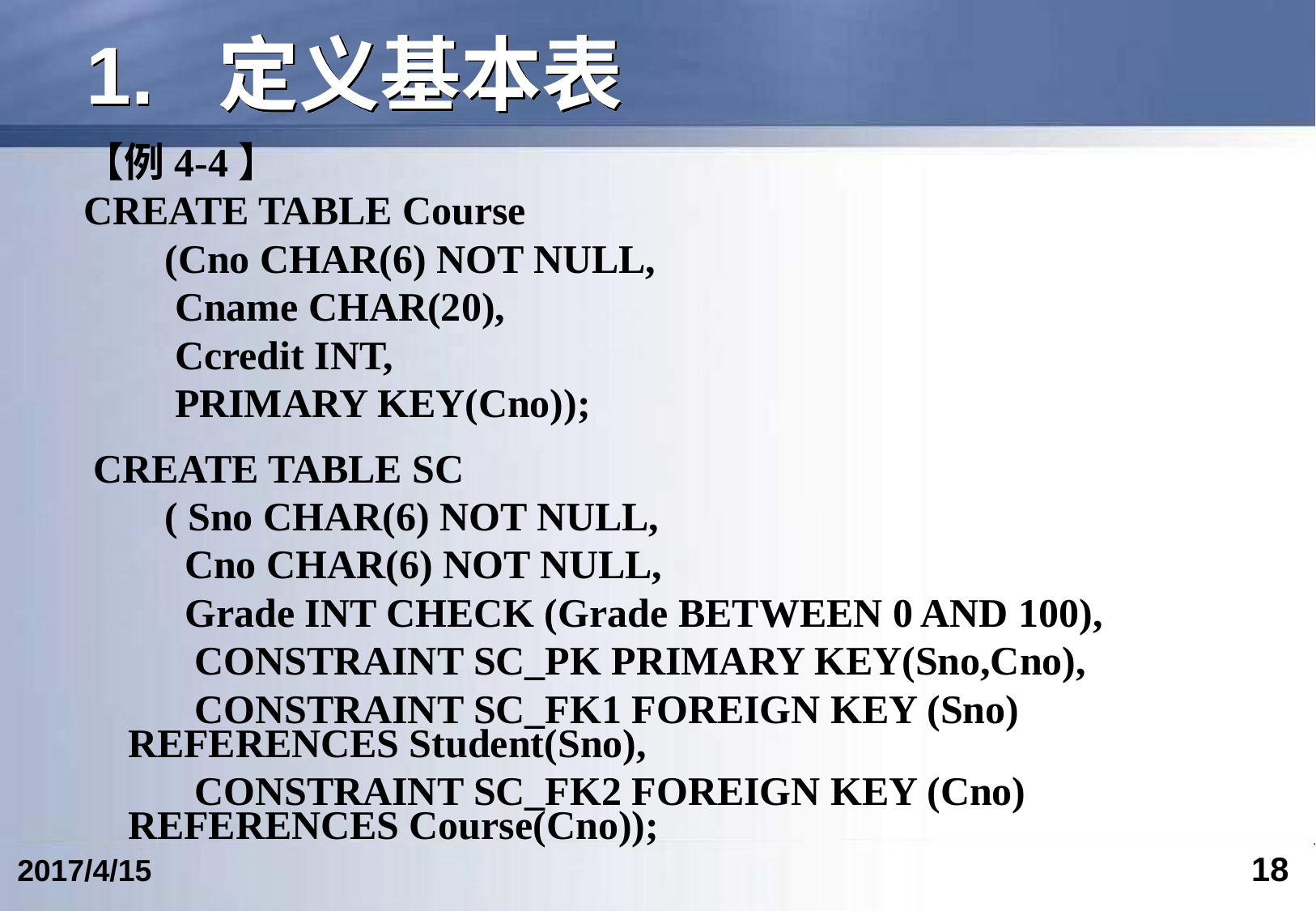

# 1.  定义基本表
【例4-4】
CREATE TABLE Course
        (Cno CHAR(6) NOT NULL,
         Cname CHAR(20),
         Ccredit INT,
         PRIMARY KEY(Cno));
CREATE TABLE SC
       ( Sno CHAR(6) NOT NULL,
         Cno CHAR(6) NOT NULL,
         Grade INT CHECK (Grade BETWEEN 0 AND 100),
          CONSTRAINT SC_PK PRIMARY KEY(Sno,Cno),
          CONSTRAINT SC_FK1 FOREIGN KEY (Sno) REFERENCES Student(Sno),
          CONSTRAINT SC_FK2 FOREIGN KEY (Cno) REFERENCES Course(Cno));
18
2017/4/15